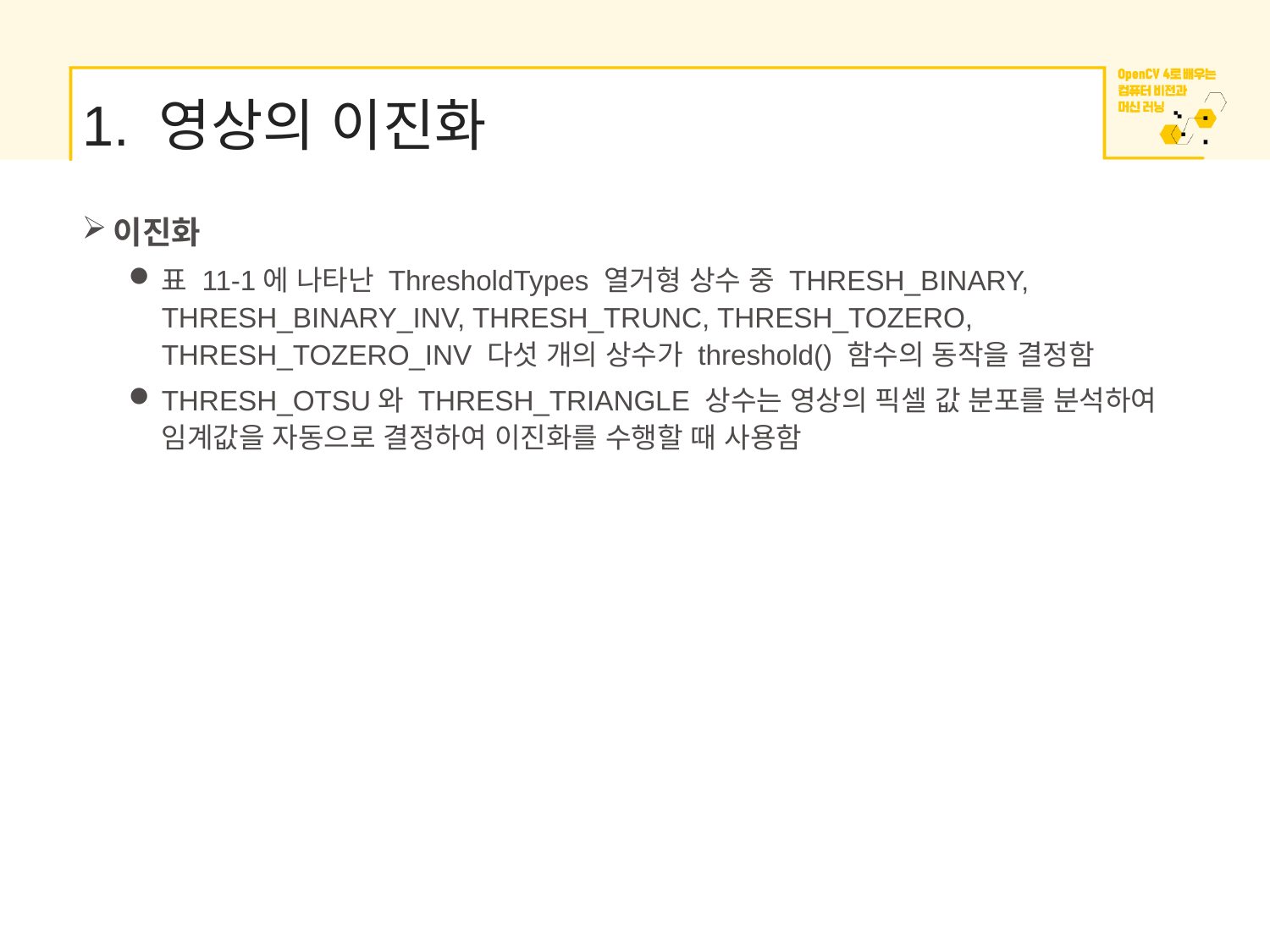

# 1. 영상의 이진화
이진화
표 11-1에 나타난 ThresholdTypes 열거형 상수 중 THRESH_BINARY, THRESH_BINARY_INV, THRESH_TRUNC, THRESH_TOZERO, THRESH_TOZERO_INV 다섯 개의 상수가 threshold() 함수의 동작을 결정함
THRESH_OTSU와 THRESH_TRIANGLE 상수는 영상의 픽셀 값 분포를 분석하여 임계값을 자동으로 결정하여 이진화를 수행할 때 사용함